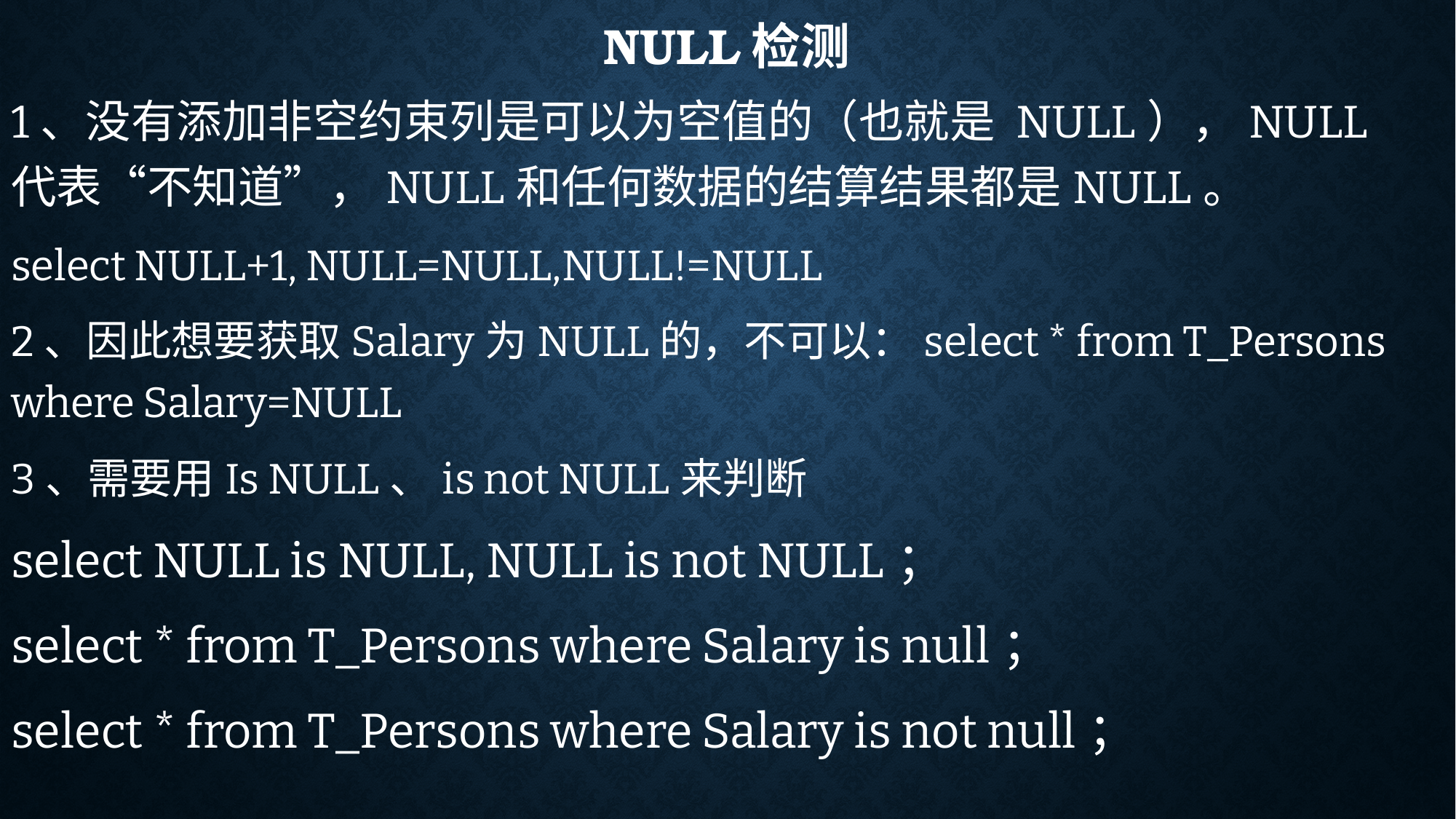

# NULL检测
1、没有添加非空约束列是可以为空值的（也就是 NULL），NULL代表“不知道”，NULL和任何数据的结算结果都是NULL。
select NULL+1, NULL=NULL,NULL!=NULL
2、因此想要获取Salary为NULL的，不可以：select * from T_Persons where Salary=NULL
3、需要用Is NULL、is not NULL来判断
select NULL is NULL, NULL is not NULL；
select * from T_Persons where Salary is null；
select * from T_Persons where Salary is not null；